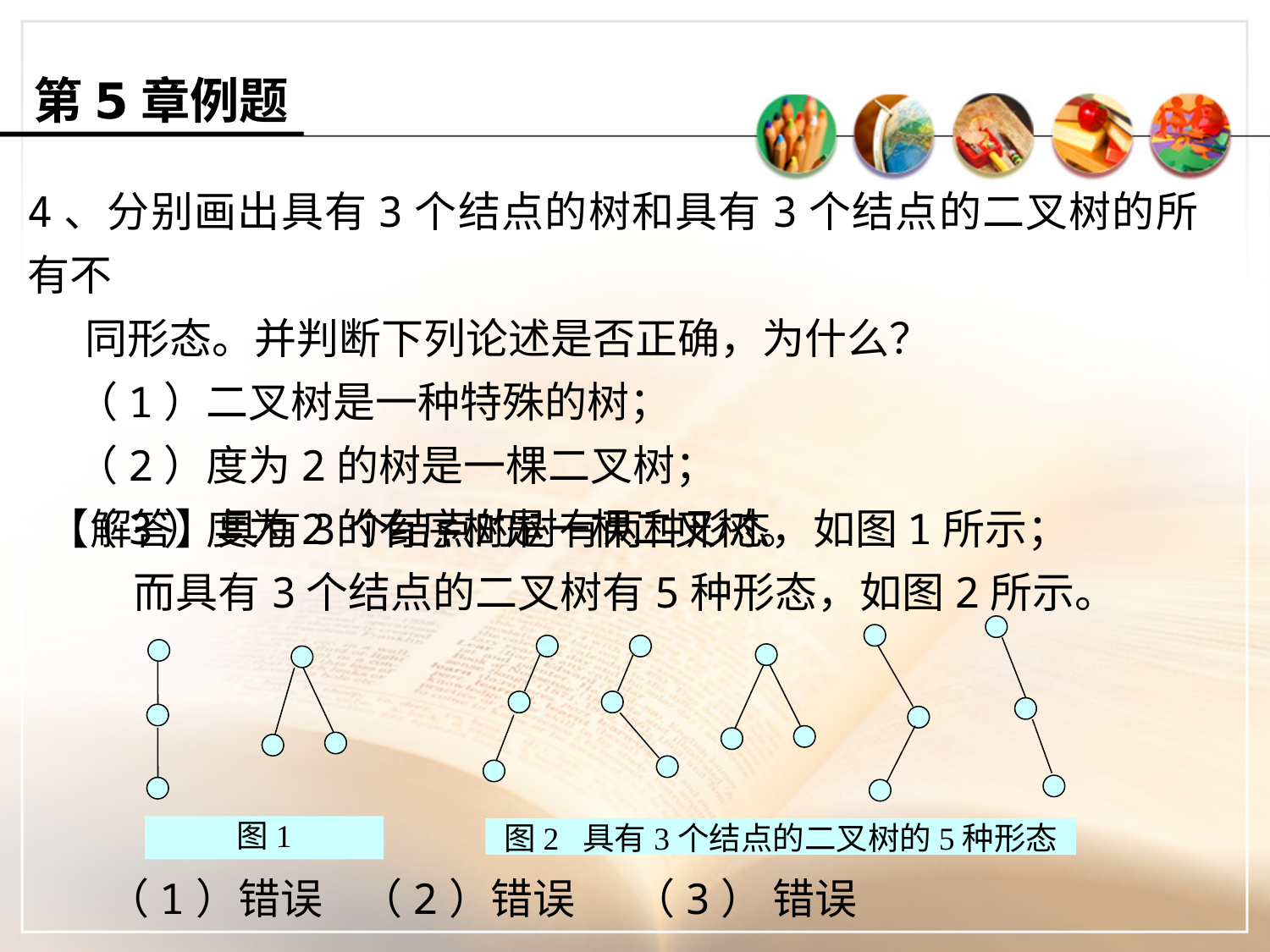

第5章例题
4、分别画出具有3个结点的树和具有3个结点的二叉树的所有不
     同形态。并判断下列论述是否正确，为什么？
    （1）二叉树是一种特殊的树；
    （2）度为2的树是一棵二叉树；
    （3）度为2的有序树是一棵二叉树。
【解答】具有3个结点的树有两种形态，如图1所示；
        而具有3个结点的二叉树有5种形态，如图2所示。

图1
图2  具有3个结点的二叉树的5种形态
（1）错误    （2）错误      （3） 错误